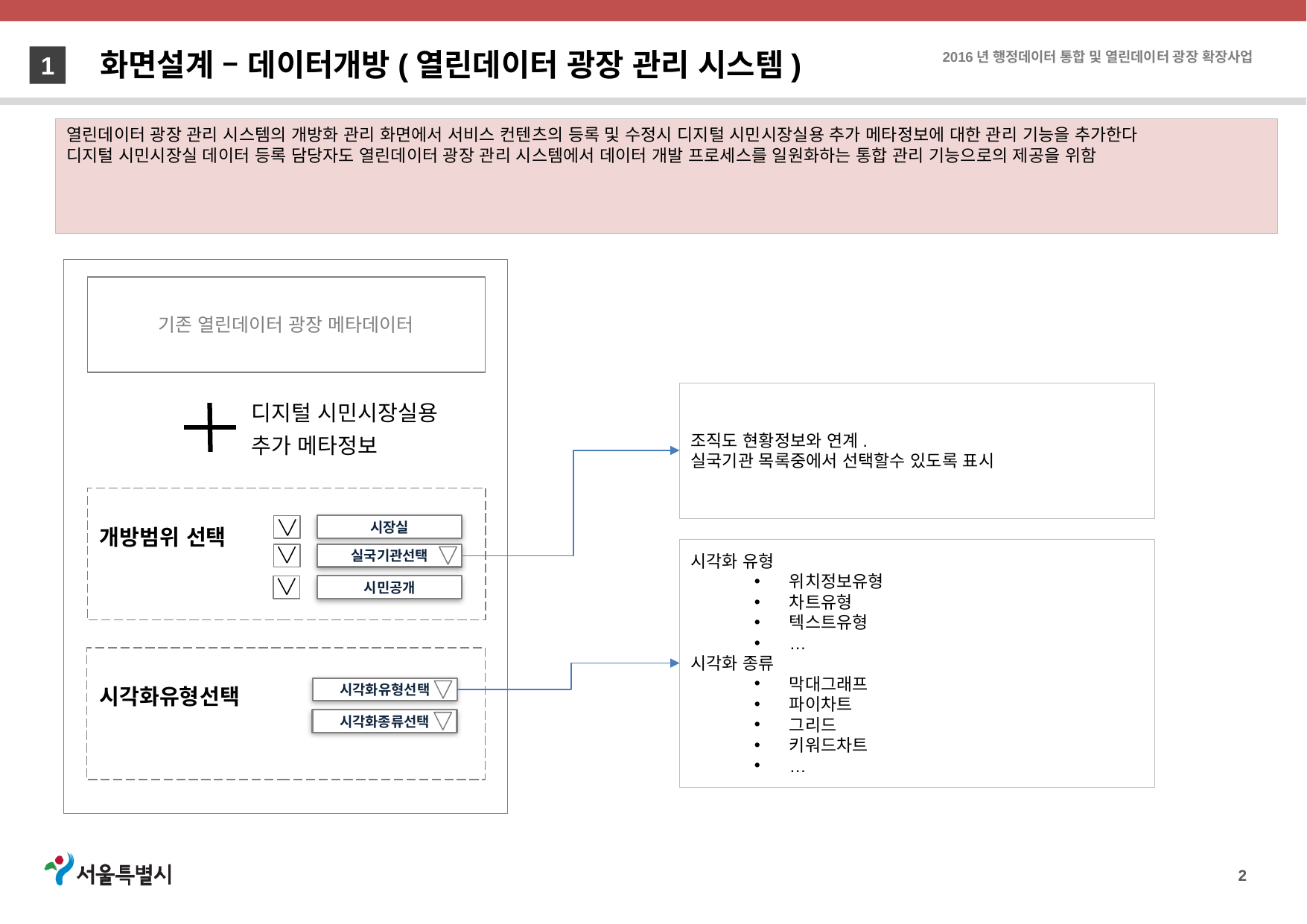

화면설계 – 데이터개방(열린데이터 광장 관리 시스템)
1
열린데이터 광장 관리 시스템의 개방화 관리 화면에서 서비스 컨텐츠의 등록 및 수정시 디지털 시민시장실용 추가 메타정보에 대한 관리 기능을 추가한다
디지털 시민시장실 데이터 등록 담당자도 열린데이터 광장 관리 시스템에서 데이터 개발 프로세스를 일원화하는 통합 관리 기능으로의 제공을 위함

기존 열린데이터 광장 메타데이터
조직도 현황정보와 연계.
실국기관 목록중에서 선택할수 있도록 표시
디지털 시민시장실용
추가 메타정보

개방범위 선택

시장실
시각화 유형
위치정보유형
차트유형
텍스트유형
…
시각화 종류
막대그래프
파이차트
그리드
키워드차트
…

실국기관선택

시민공개

시각화유형선택
시각화유형선택

시각화종류선택